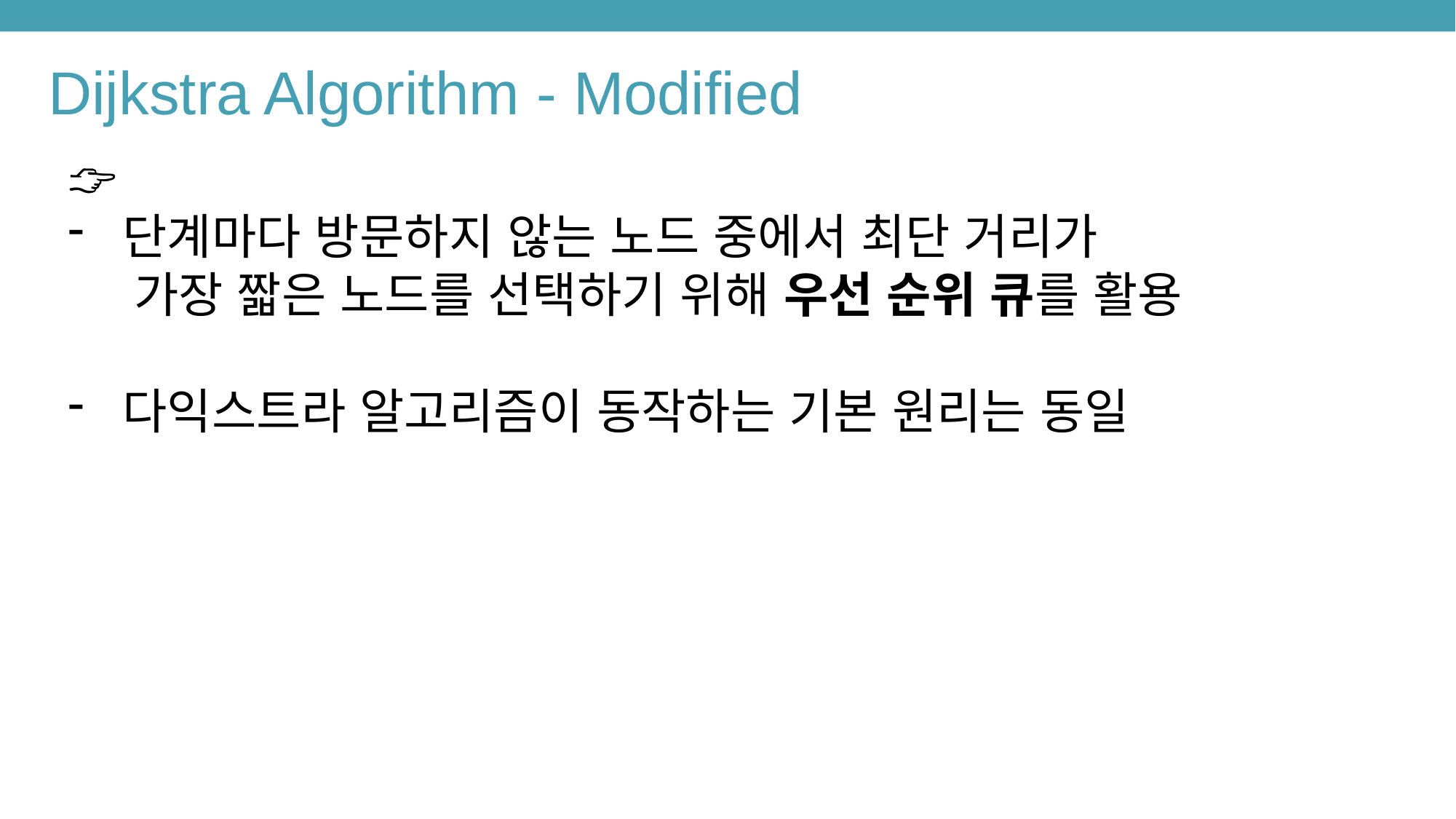

Dijkstra Algorithm - Modified
👉
단계마다 방문하지 않는 노드 중에서 최단 거리가
    가장 짧은 노드를 선택하기 위해 우선 순위 큐를 활용

다익스트라 알고리즘이 동작하는 기본 원리는 동일